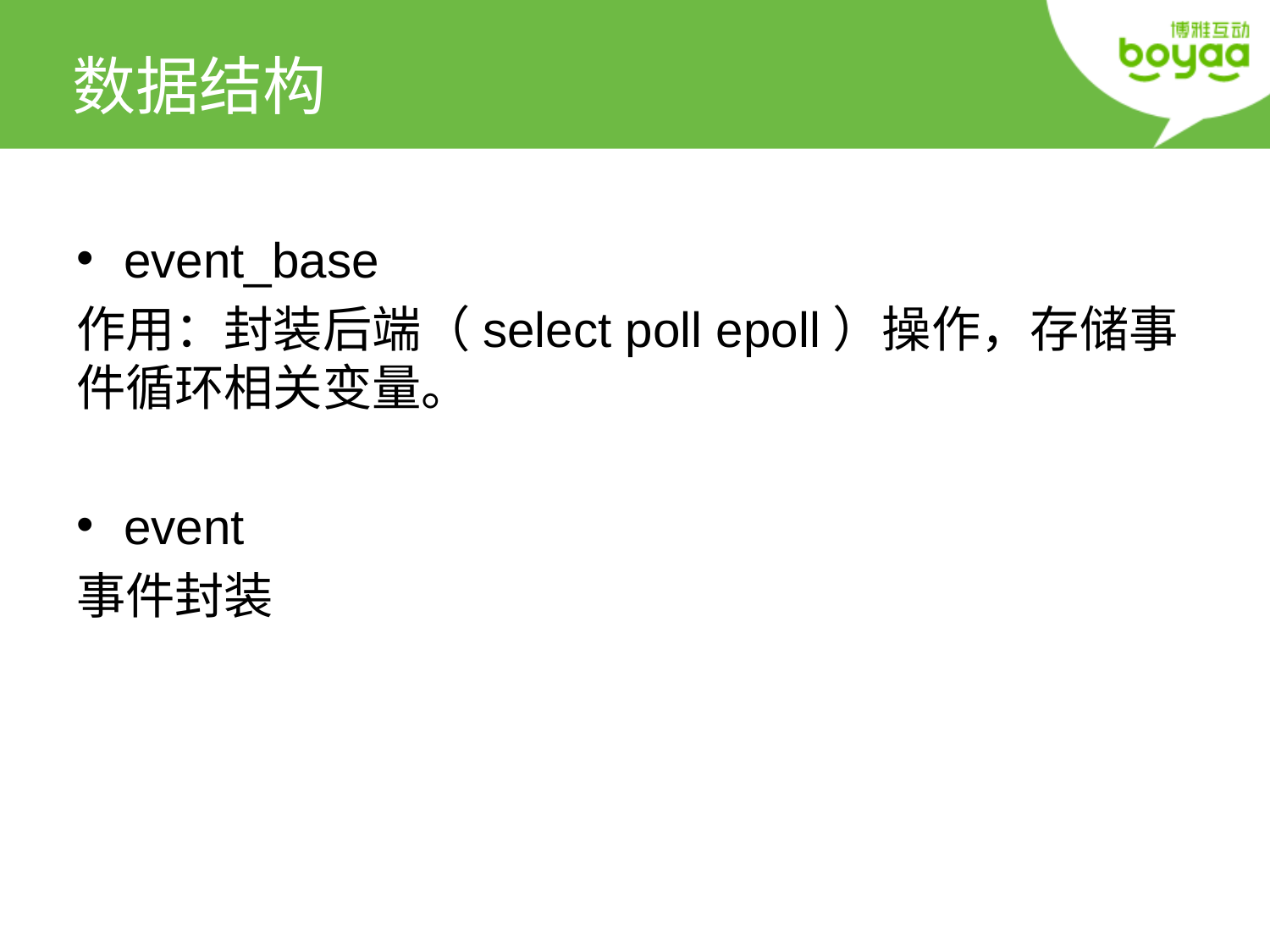

# 数据结构
event_base
作用：封装后端（select poll epoll）操作，存储事件循环相关变量。

event
事件封装